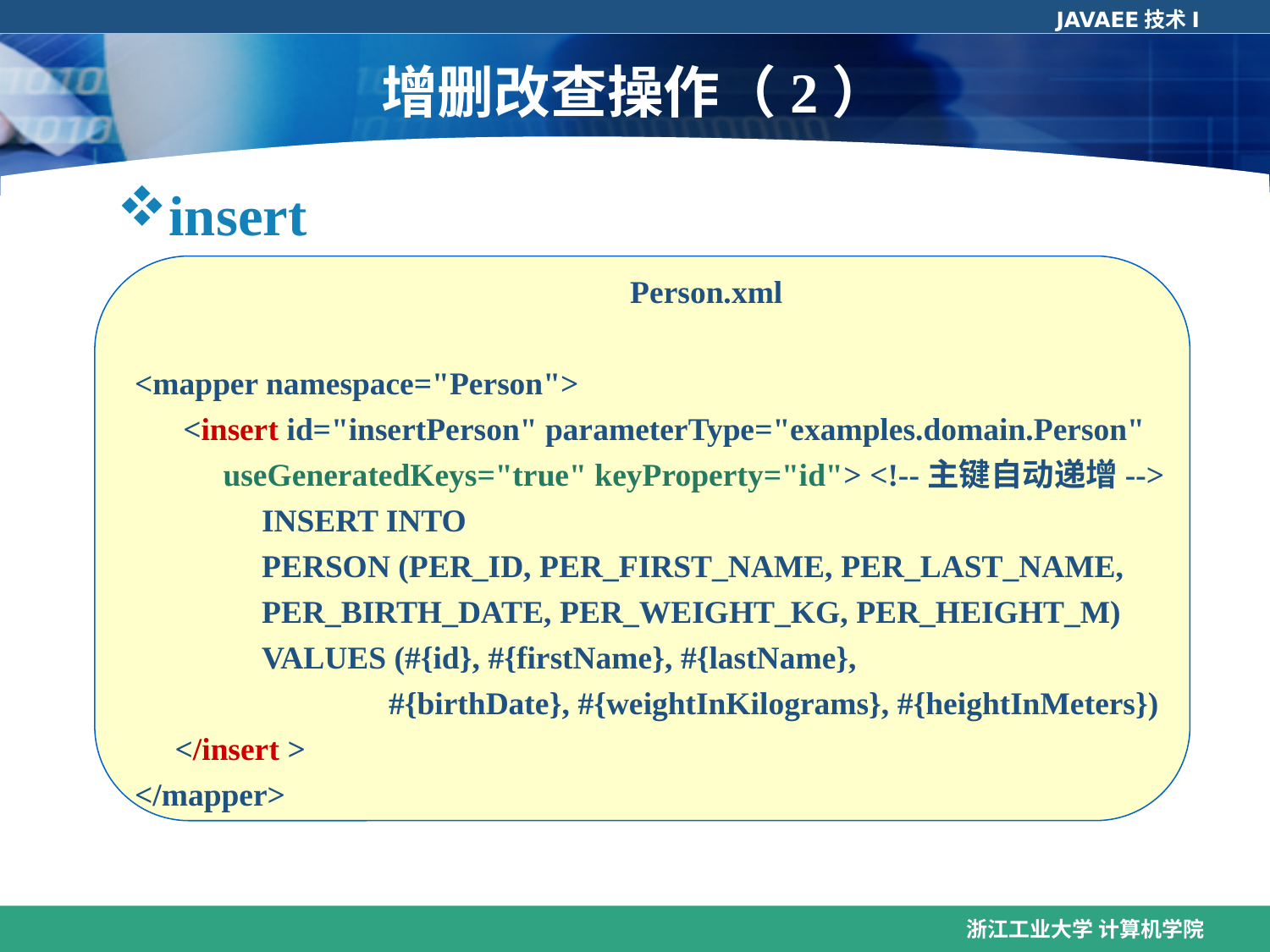

# 增删改查操作（2）
insert
                                             Person.xml

<mapper namespace="Person">
      <insert id="insertPerson" parameterType="examples.domain.Person"
           useGeneratedKeys="true" keyProperty="id"> <!--主键自动递增-->
	INSERT INTO
	PERSON (PER_ID, PER_FIRST_NAME, PER_LAST_NAME,
	PER_BIRTH_DATE, PER_WEIGHT_KG, PER_HEIGHT_M)
	VALUES (#{id}, #{firstName}, #{lastName},
		#{birthDate}, #{weightInKilograms}, #{heightInMeters})
     </insert >
</mapper>